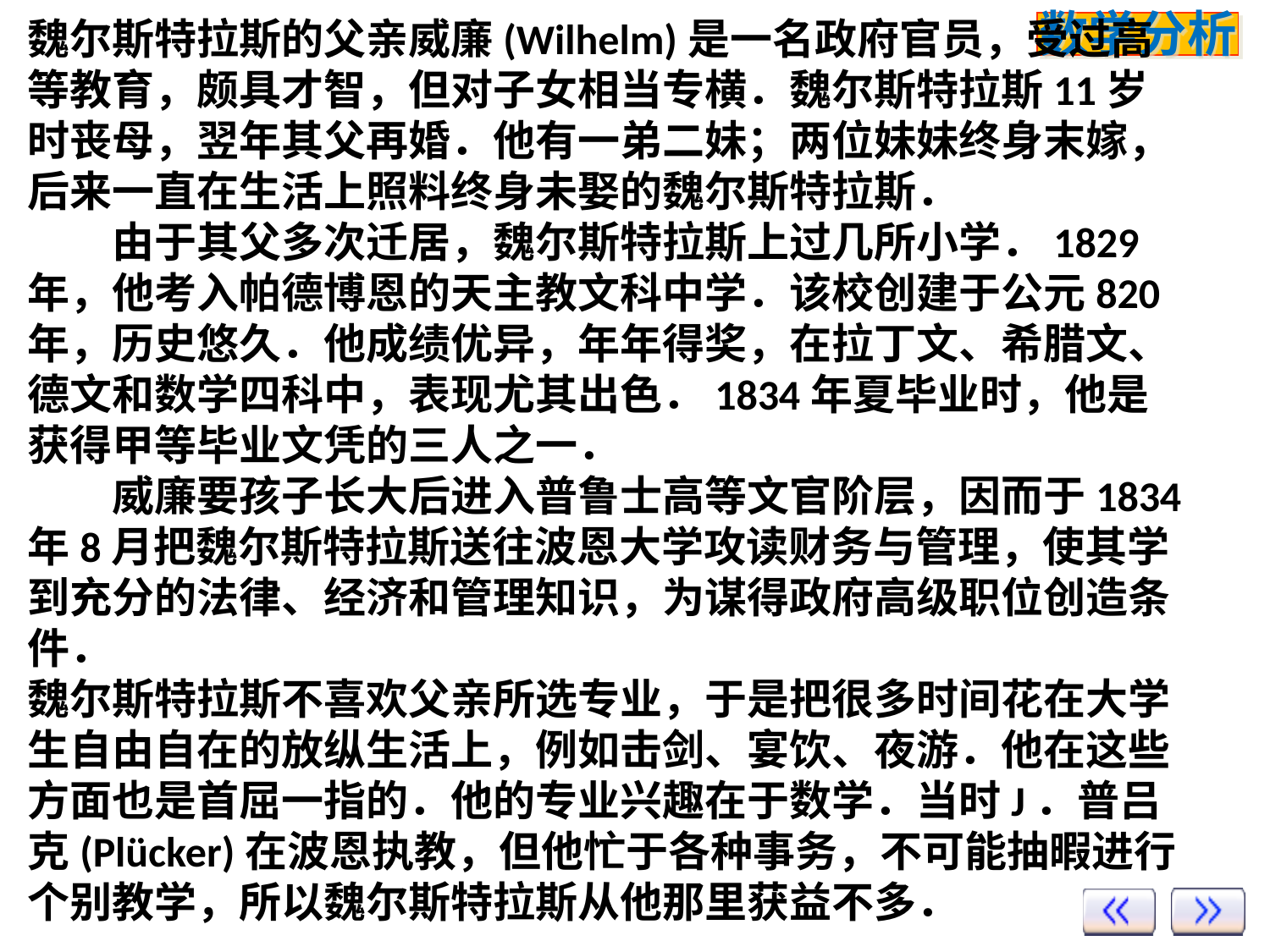

魏尔斯特拉斯的父亲威廉(Wilhelm)是一名政府官员，受过高等教育，颇具才智，但对子女相当专横．魏尔斯特拉斯11岁时丧母，翌年其父再婚．他有一弟二妹；两位妹妹终身末嫁，后来一直在生活上照料终身未娶的魏尔斯特拉斯．
　　由于其父多次迁居，魏尔斯特拉斯上过几所小学．1829年，他考入帕德博恩的天主教文科中学．该校创建于公元820年，历史悠久．他成绩优异，年年得奖，在拉丁文、希腊文、德文和数学四科中，表现尤其出色．1834年夏毕业时，他是获得甲等毕业文凭的三人之一．
　　威廉要孩子长大后进入普鲁士高等文官阶层，因而于1834年8月把魏尔斯特拉斯送往波恩大学攻读财务与管理，使其学到充分的法律、经济和管理知识，为谋得政府高级职位创造条件．
魏尔斯特拉斯不喜欢父亲所选专业，于是把很多时间花在大学生自由自在的放纵生活上，例如击剑、宴饮、夜游．他在这些方面也是首屈一指的．他的专业兴趣在于数学．当时J．普吕克(Plücker)在波恩执教，但他忙于各种事务，不可能抽暇进行个别教学，所以魏尔斯特拉斯从他那里获益不多．